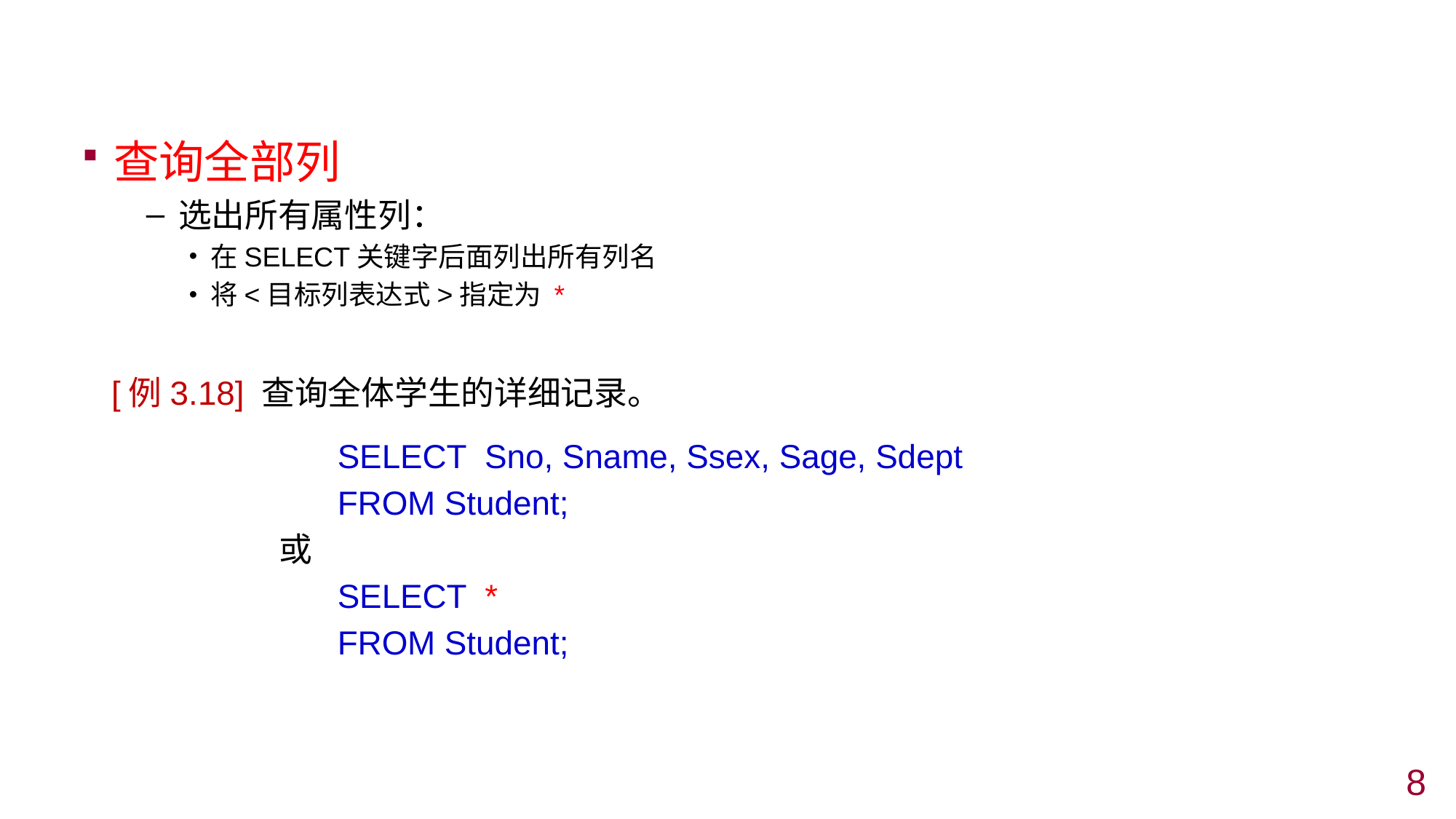

#
查询全部列
选出所有属性列：
在SELECT关键字后面列出所有列名
将<目标列表达式>指定为 *

  [例3.18] 查询全体学生的详细记录。

                SELECT  Sno, Sname, Ssex, Sage, Sdept
                FROM Student;
           或
                SELECT  *
                FROM Student;
8